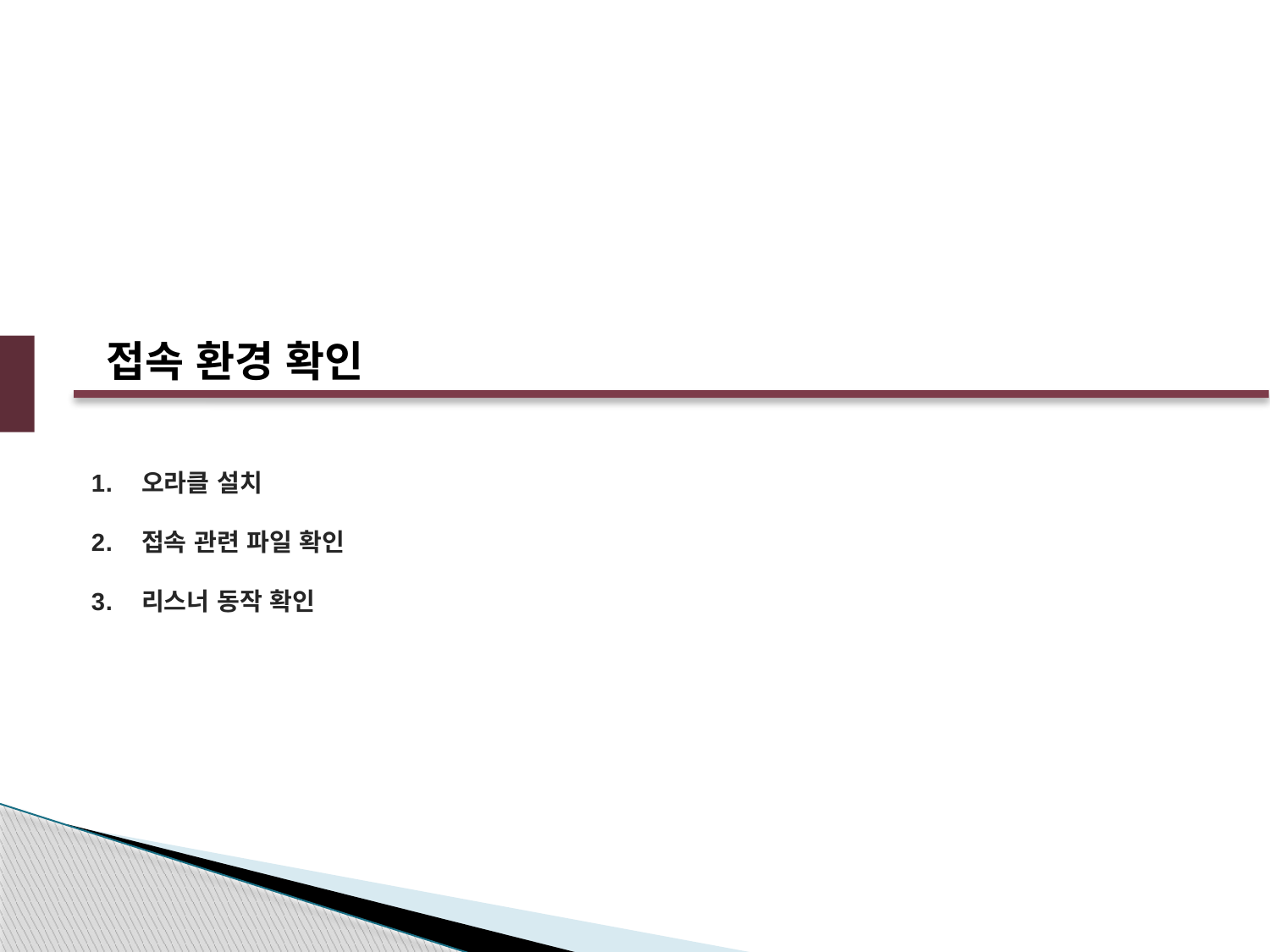

접속 환경 확인

오라클 설치
접속 관련 파일 확인
리스너 동작 확인